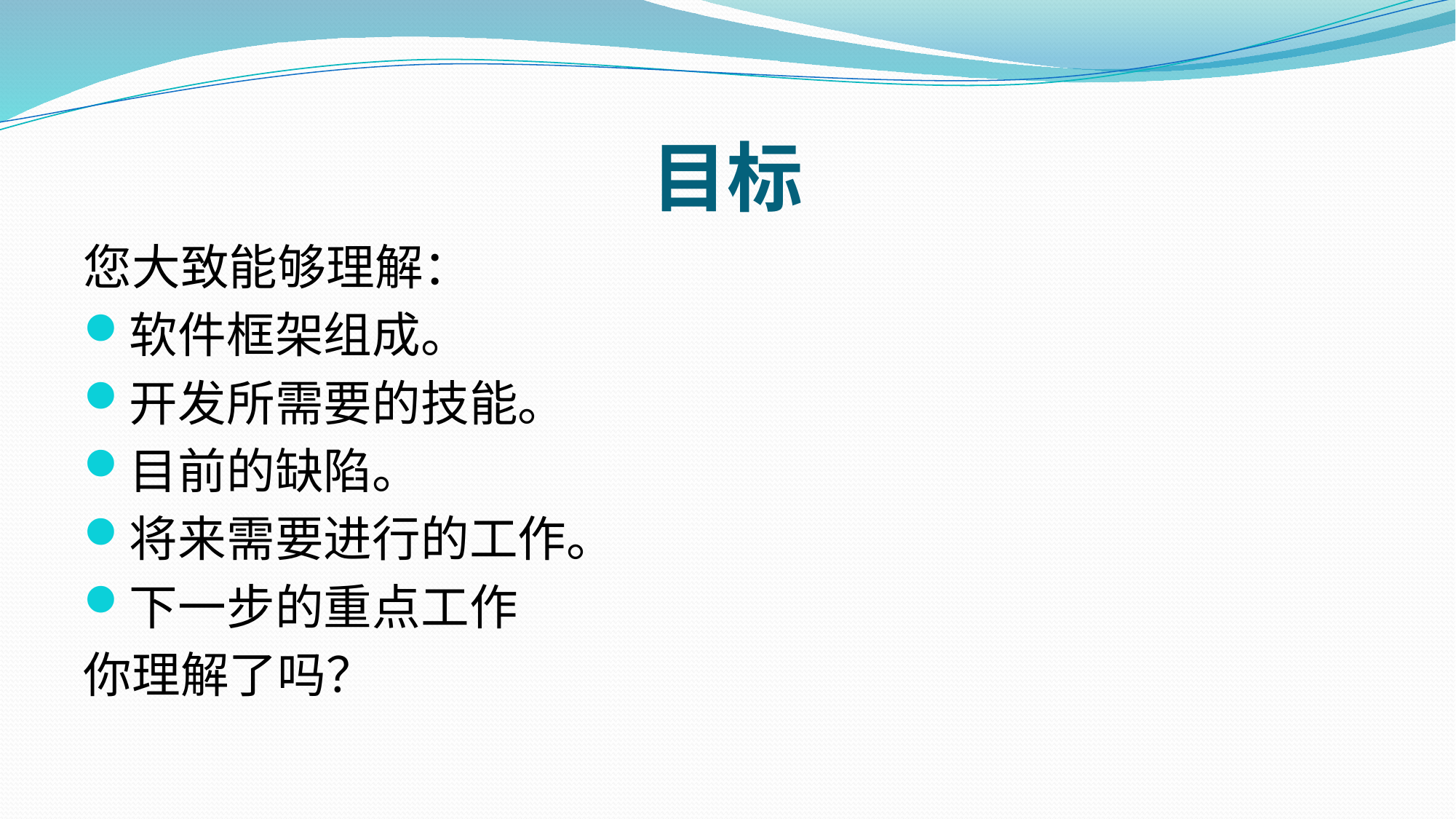

# 目标
您大致能够理解：
软件框架组成。
开发所需要的技能。
目前的缺陷。
将来需要进行的工作。
下一步的重点工作
你理解了吗？